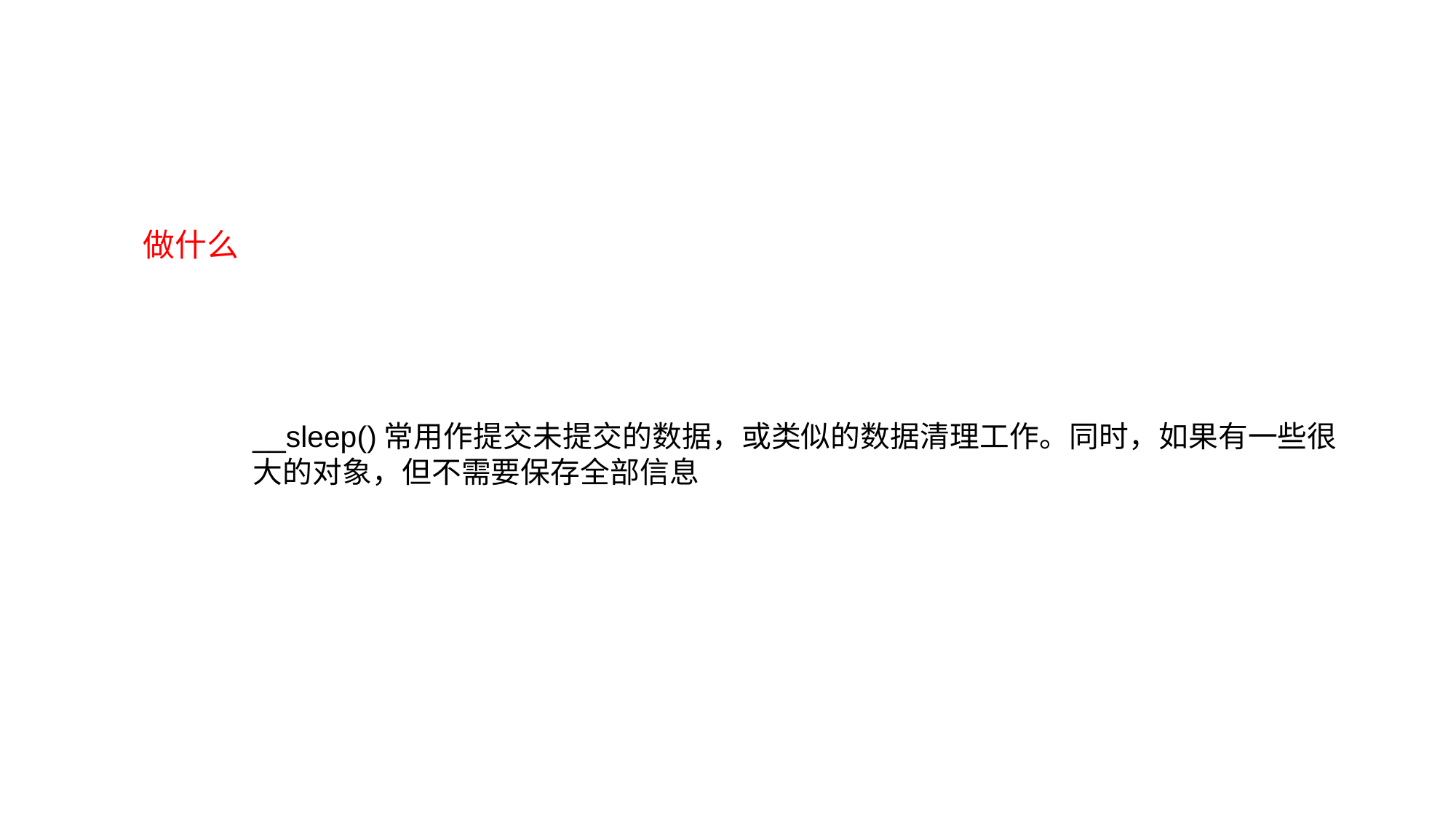

做什么
__sleep()常用作提交未提交的数据，或类似的数据清理工作。同时，如果有一些很大的对象，但不需要保存全部信息